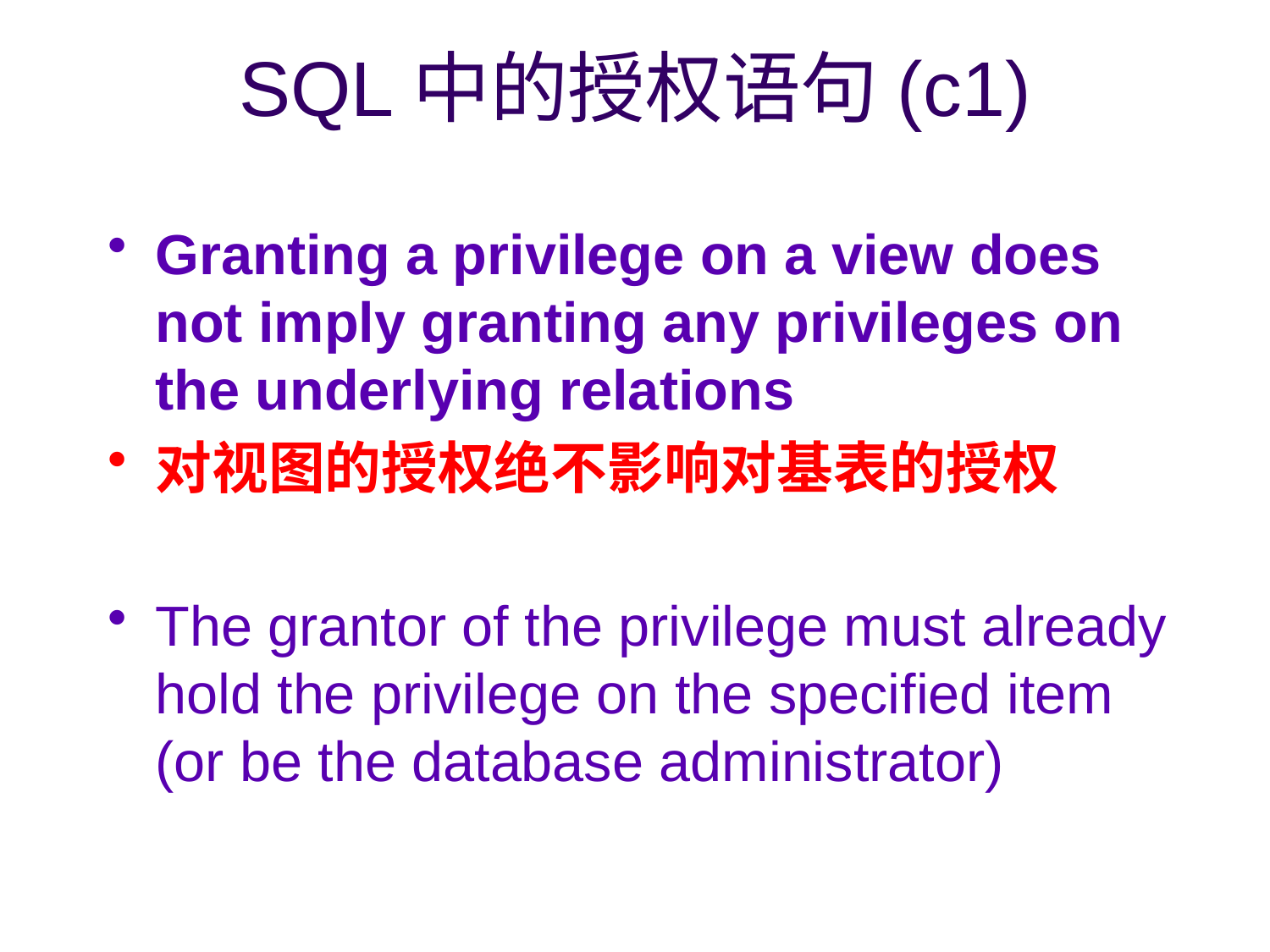

# SQL中的授权语句(c1)
Granting a privilege on a view does not imply granting any privileges on the underlying relations
对视图的授权绝不影响对基表的授权

The grantor of the privilege must already hold the privilege on the specified item (or be the database administrator)